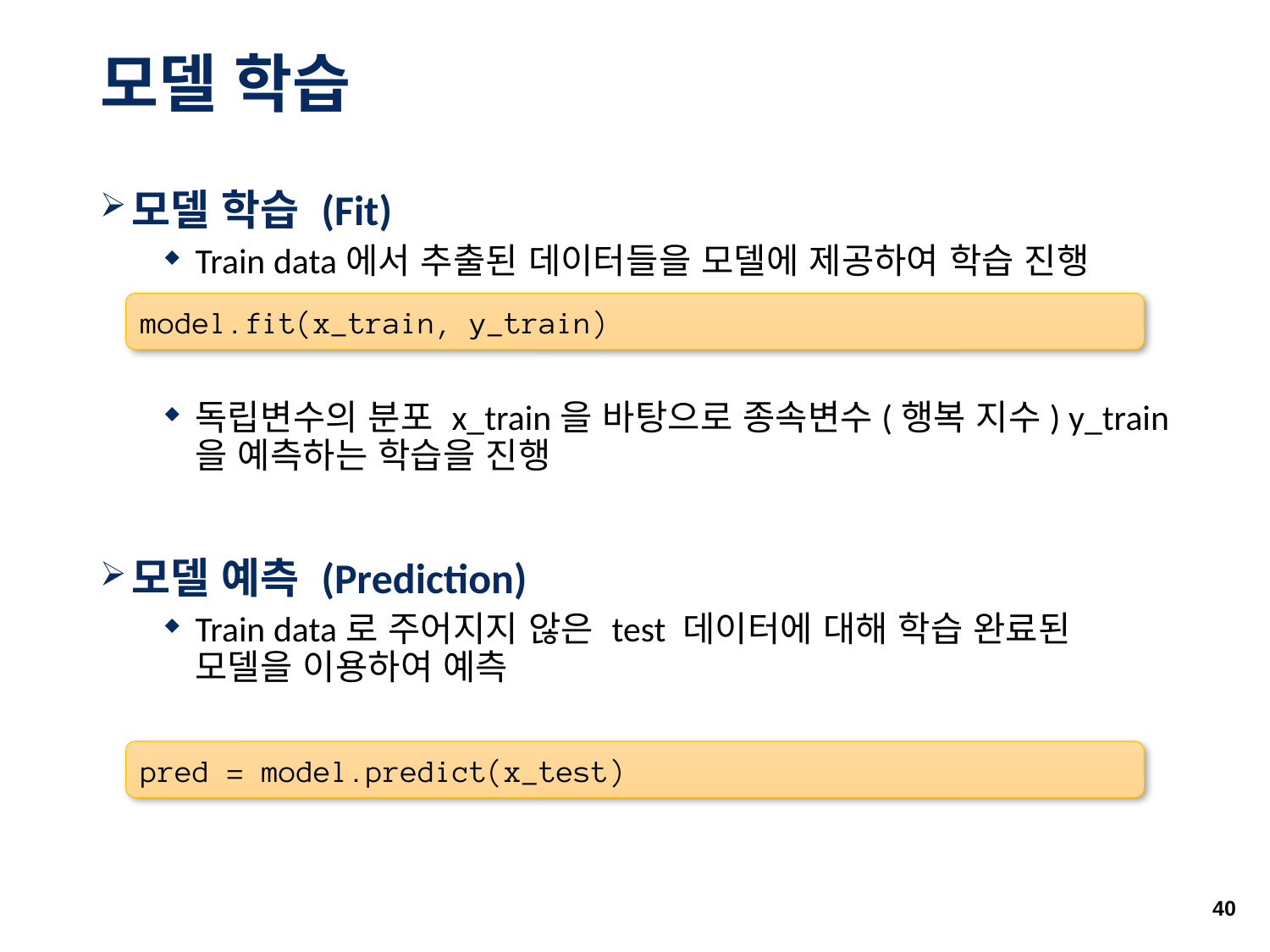

# 모델 학습
모델 학습 (Fit)
Train data에서 추출된 데이터들을 모델에 제공하여 학습 진행

독립변수의 분포 x_train을 바탕으로 종속변수(행복 지수) y_train을 예측하는 학습을 진행

모델 예측 (Prediction)
Train data로 주어지지 않은 test 데이터에 대해 학습 완료된 모델을 이용하여 예측

model.fit(x_train, y_train)
pred = model.predict(x_test)
40